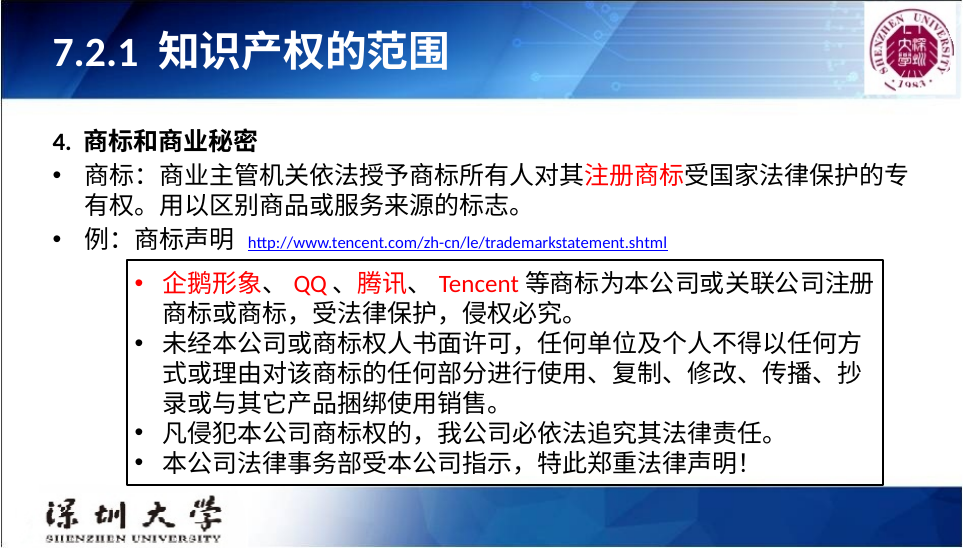

# 7.2.1 知识产权的范围
4. 商标和商业秘密
商标：商业主管机关依法授予商标所有人对其注册商标受国家法律保护的专有权。用以区别商品或服务来源的标志。
例：商标声明 http://www.tencent.com/zh-cn/le/trademarkstatement.shtml
企鹅形象、QQ、腾讯、Tencent等商标为本公司或关联公司注册商标或商标，受法律保护，侵权必究。
未经本公司或商标权人书面许可，任何单位及个人不得以任何方式或理由对该商标的任何部分进行使用、复制、修改、传播、抄录或与其它产品捆绑使用销售。
凡侵犯本公司商标权的，我公司必依法追究其法律责任。
本公司法律事务部受本公司指示，特此郑重法律声明！
262